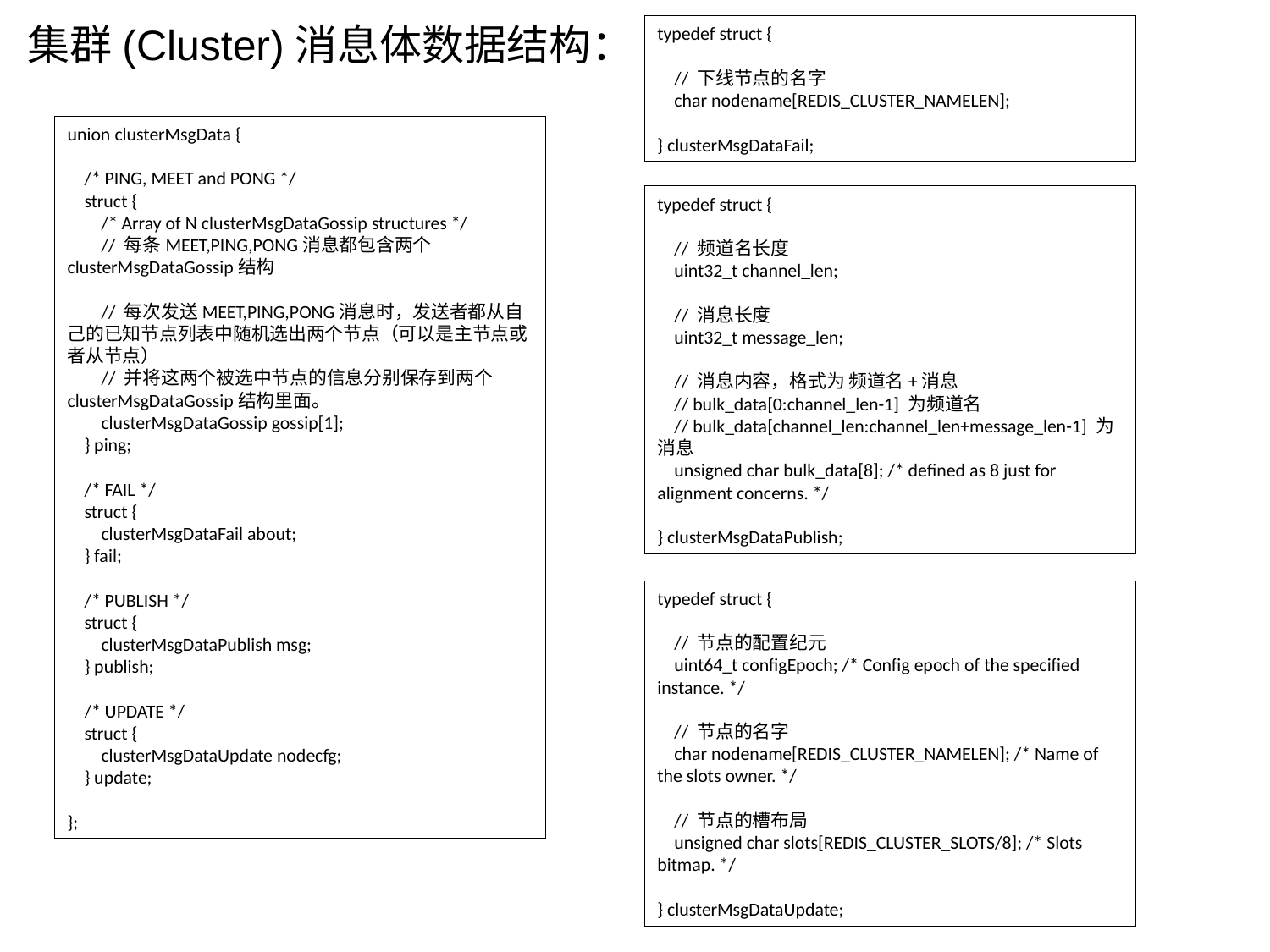

集群(Cluster)消息体数据结构：
typedef struct {

    // 下线节点的名字
    char nodename[REDIS_CLUSTER_NAMELEN];

} clusterMsgDataFail;
union clusterMsgData {

    /* PING, MEET and PONG */
    struct {
        /* Array of N clusterMsgDataGossip structures */
        // 每条MEET,PING,PONG消息都包含两个clusterMsgDataGossip结构

        // 每次发送MEET,PING,PONG消息时，发送者都从自己的已知节点列表中随机选出两个节点（可以是主节点或者从节点）
        // 并将这两个被选中节点的信息分别保存到两个clusterMsgDataGossip结构里面。
        clusterMsgDataGossip gossip[1];
    } ping;

    /* FAIL */
    struct {
        clusterMsgDataFail about;
    } fail;

    /* PUBLISH */
    struct {
        clusterMsgDataPublish msg;
    } publish;

    /* UPDATE */
    struct {
        clusterMsgDataUpdate nodecfg;
    } update;

};
typedef struct {

    // 频道名长度
    uint32_t channel_len;

    // 消息长度
    uint32_t message_len;

    // 消息内容，格式为 频道名+消息
    // bulk_data[0:channel_len-1] 为频道名
    // bulk_data[channel_len:channel_len+message_len-1] 为消息
    unsigned char bulk_data[8]; /* defined as 8 just for alignment concerns. */

} clusterMsgDataPublish;
typedef struct {

    // 节点的配置纪元
    uint64_t configEpoch; /* Config epoch of the specified instance. */

    // 节点的名字
    char nodename[REDIS_CLUSTER_NAMELEN]; /* Name of the slots owner. */

    // 节点的槽布局
    unsigned char slots[REDIS_CLUSTER_SLOTS/8]; /* Slots bitmap. */

} clusterMsgDataUpdate;